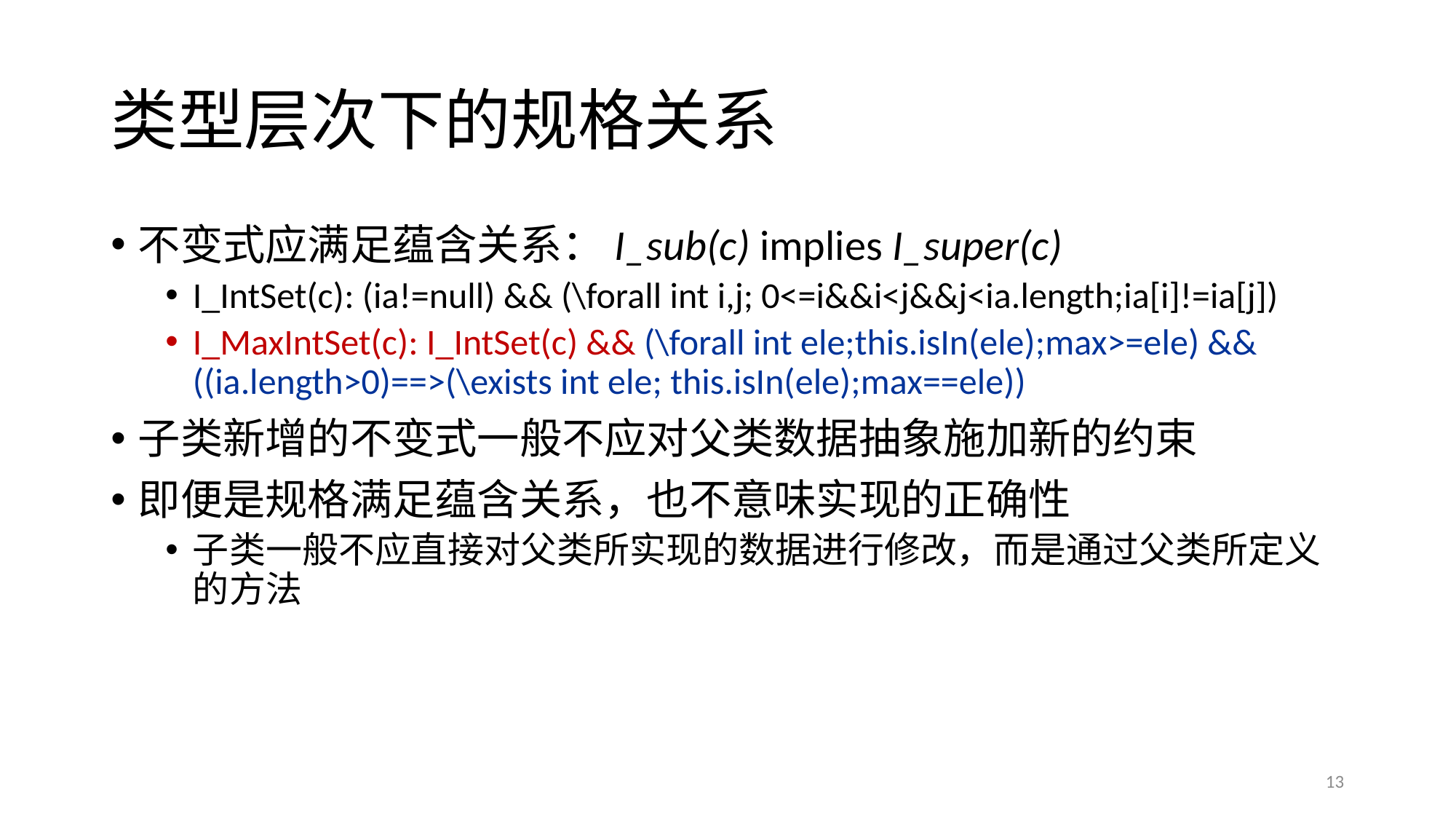

# 类型层次下的规格关系
不变式应满足蕴含关系：I_sub(c) implies I_super(c)
I_IntSet(c): (ia!=null) && (\forall int i,j; 0<=i&&i<j&&j<ia.length;ia[i]!=ia[j])
I_MaxIntSet(c): I_IntSet(c) && (\forall int ele;this.isIn(ele);max>=ele) && ((ia.length>0)==>(\exists int ele; this.isIn(ele);max==ele))
子类新增的不变式一般不应对父类数据抽象施加新的约束
即便是规格满足蕴含关系，也不意味实现的正确性
子类一般不应直接对父类所实现的数据进行修改，而是通过父类所定义的方法
13